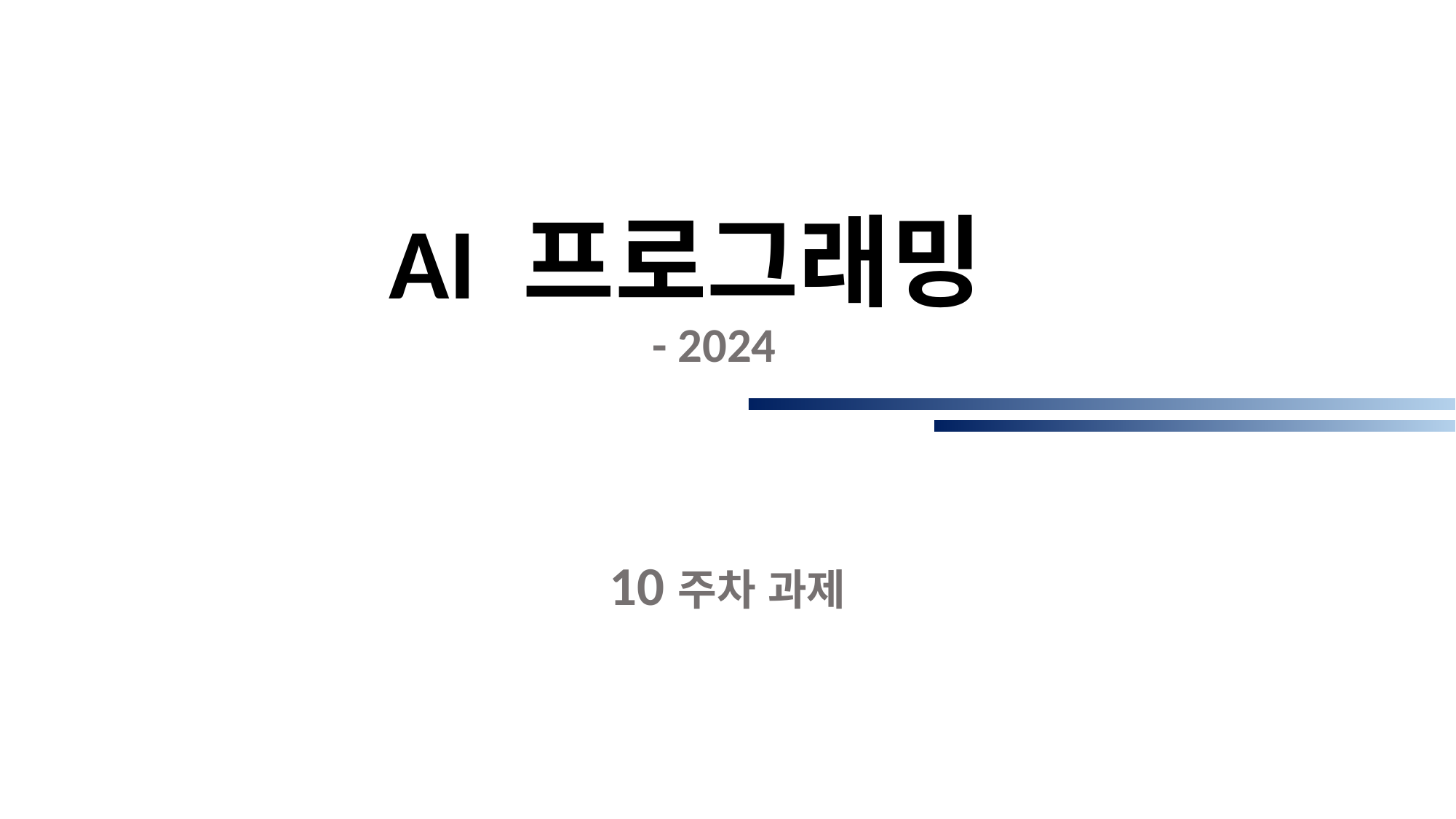

# AI 프로그래밍 - 2024

10주차 과제